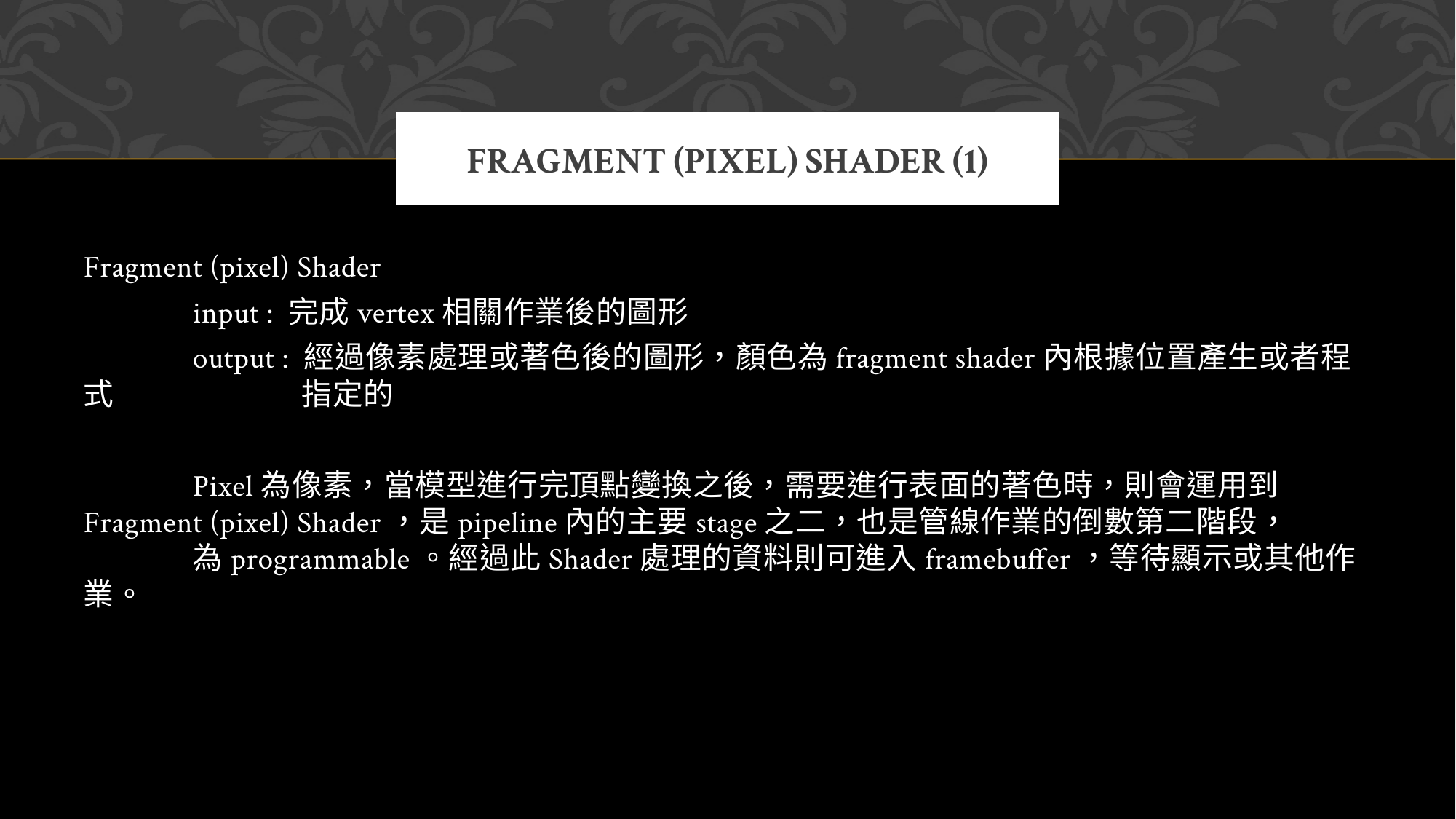

# Fragment (pixel) Shader (1)
Fragment (pixel) Shader
	input : 完成vertex相關作業後的圖形
	output : 經過像素處理或著色後的圖形，顏色為fragment shader內根據位置產生或者程式		指定的

	Pixel為像素，當模型進行完頂點變換之後，需要進行表面的著色時，則會運用到	Fragment (pixel) Shader，是pipeline內的主要stage之二，也是管線作業的倒數第二階段，	為programmable。經過此Shader處理的資料則可進入framebuffer，等待顯示或其他作業。